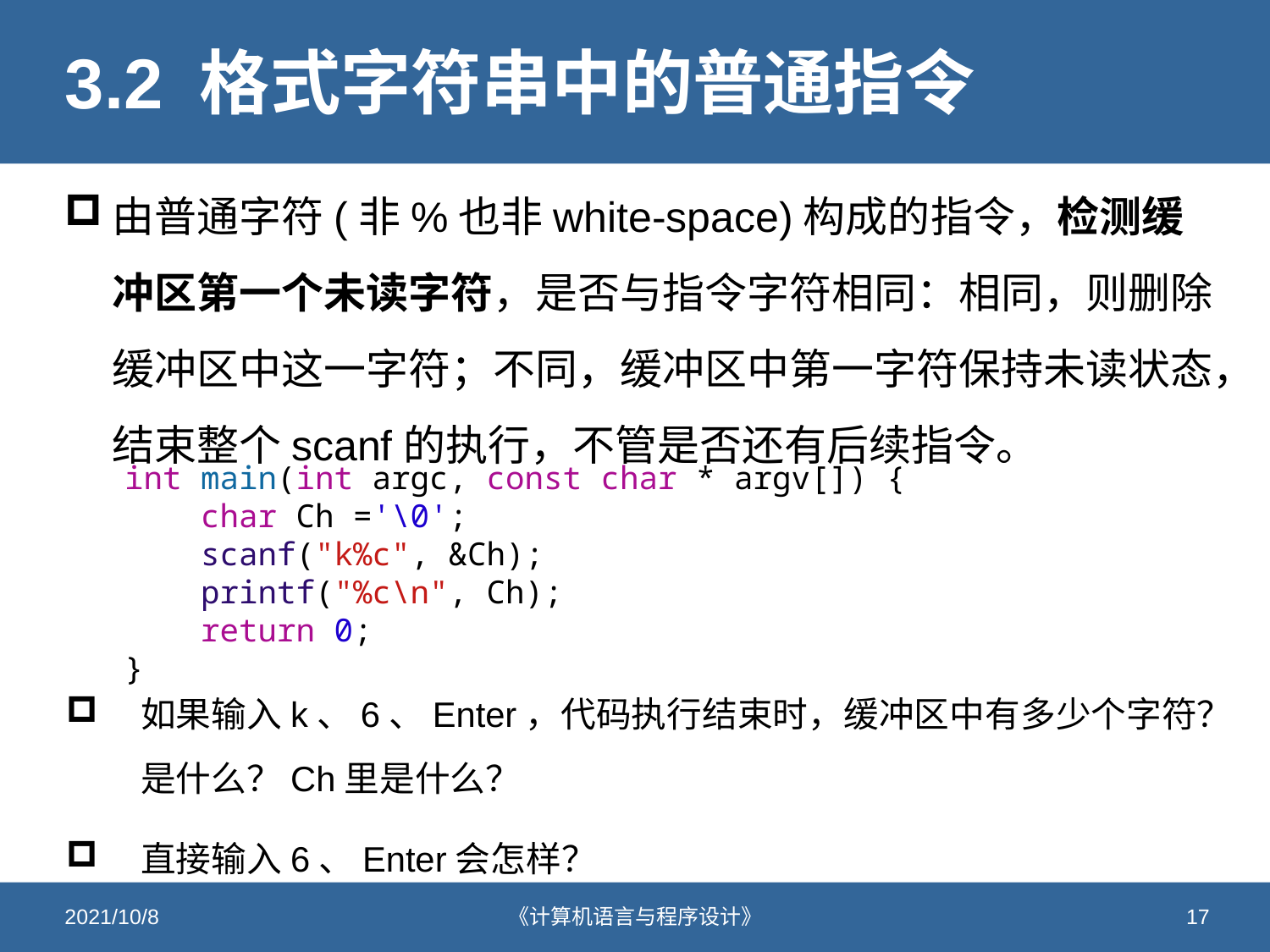

# 3.2 格式字符串中的普通指令
由普通字符(非%也非white-space)构成的指令，检测缓冲区第一个未读字符，是否与指令字符相同：相同，则删除缓冲区中这一字符；不同，缓冲区中第一字符保持未读状态，结束整个scanf的执行，不管是否还有后续指令。
int main(int argc, const char * argv[]) {
    char Ch ='\0';
    scanf("k%c", &Ch);
    printf("%c\n", Ch);
    return 0;
}
如果输入k、6、Enter，代码执行结束时，缓冲区中有多少个字符？是什么？Ch里是什么？
直接输入6、Enter会怎样？
2021/10/8
《计算机语言与程序设计》
17